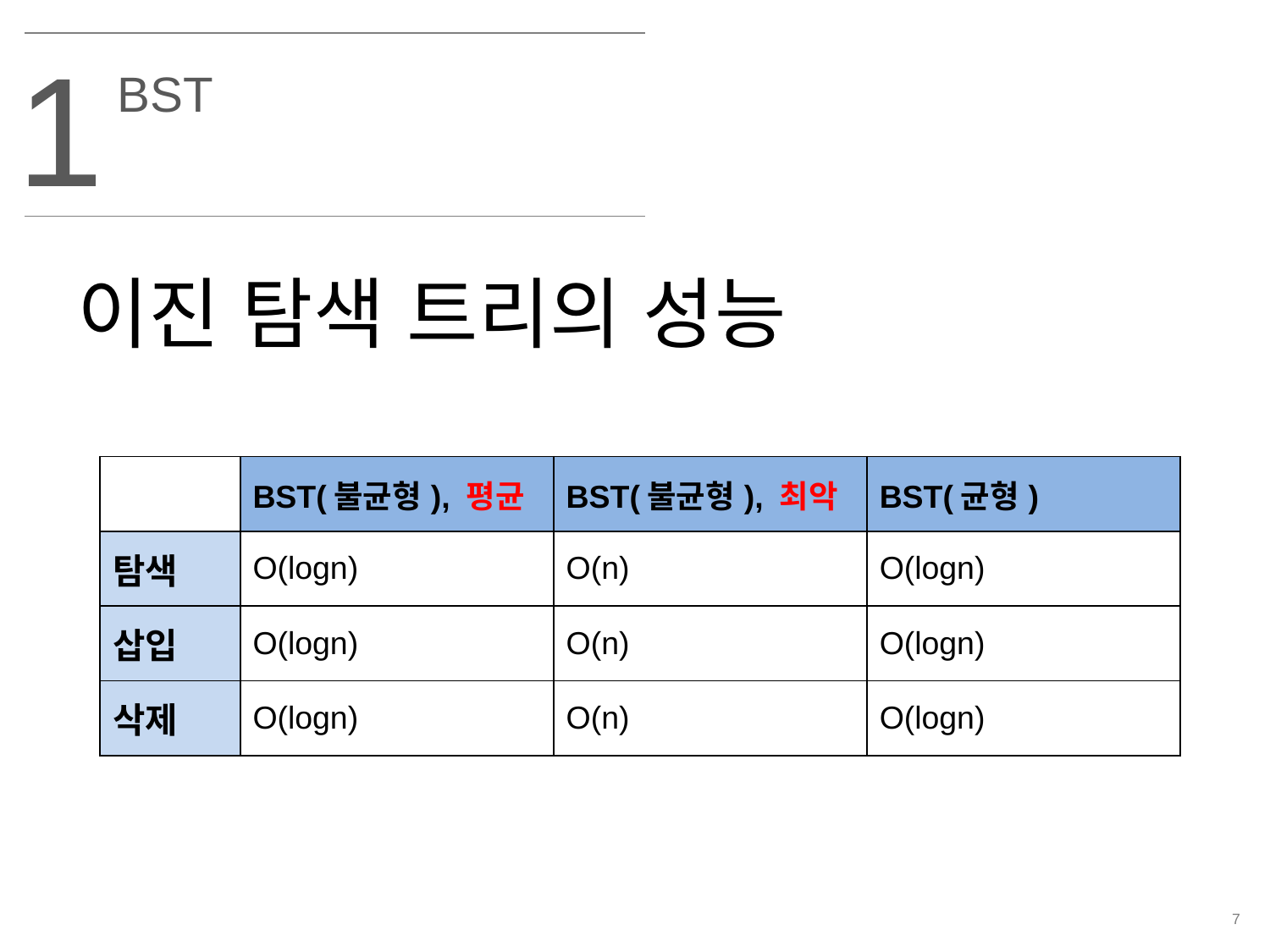

1
BST
이진 탐색 트리의 성능
|  | BST(불균형), 평균 | BST(불균형), 최악 | BST(균형) |
| --- | --- | --- | --- |
| 탐색 | O(logn) | O(n) | O(logn) |
| 삽입 | O(logn) | O(n) | O(logn) |
| 삭제 | O(logn) | O(n) | O(logn) |